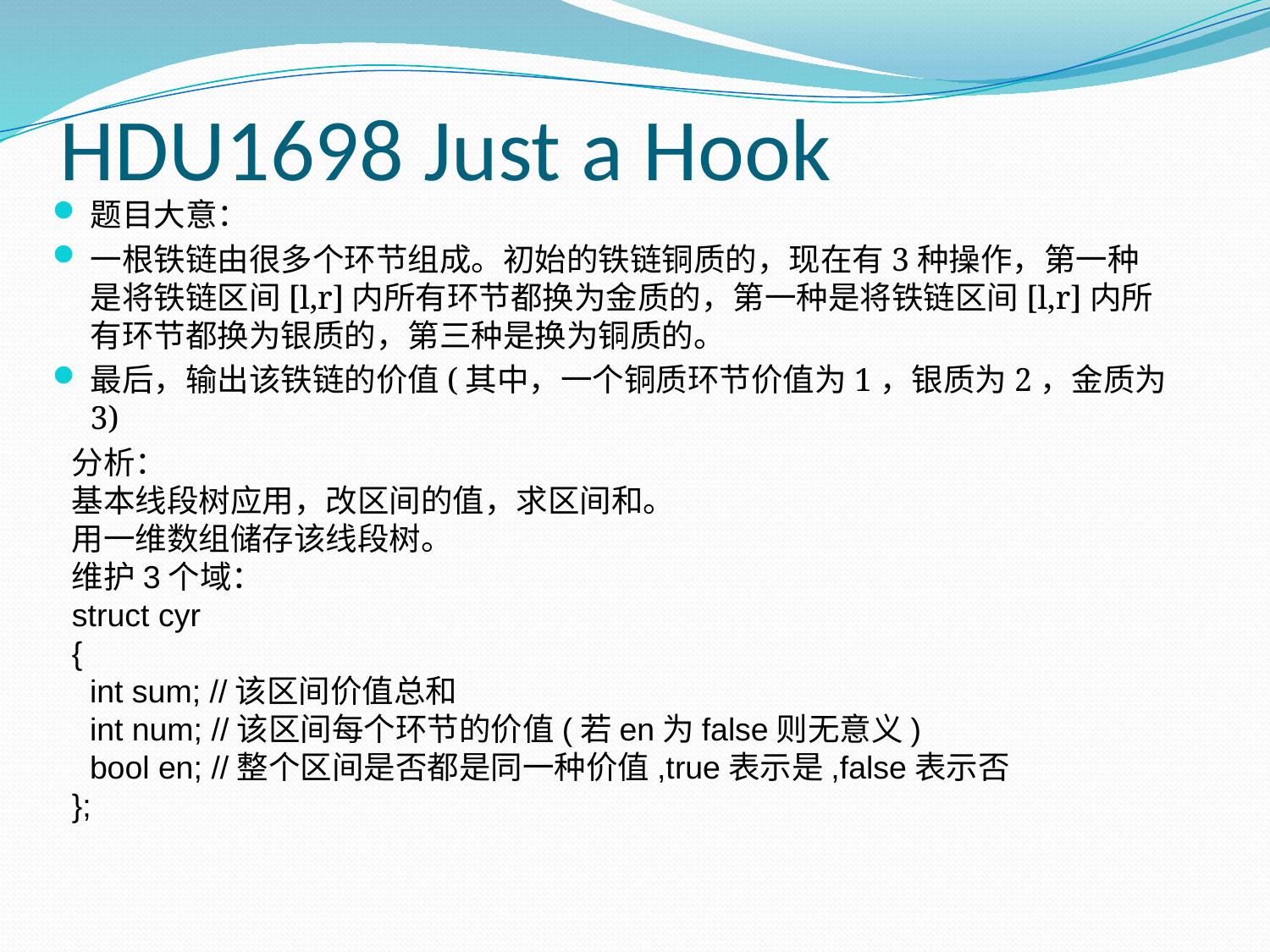

# HDU1698 Just a Hook
题目大意：
一根铁链由很多个环节组成。初始的铁链铜质的，现在有3种操作，第一种是将铁链区间[l,r]内所有环节都换为金质的，第一种是将铁链区间[l,r]内所有环节都换为银质的，第三种是换为铜质的。
最后，输出该铁链的价值(其中，一个铜质环节价值为1，银质为2，金质为3)

分析：
基本线段树应用，改区间的值，求区间和。
用一维数组储存该线段树。
维护3个域：
struct cyr
{
  int sum; //该区间价值总和
  int num; //该区间每个环节的价值(若en为false则无意义)
  bool en; //整个区间是否都是同一种价值,true表示是,false表示否
};